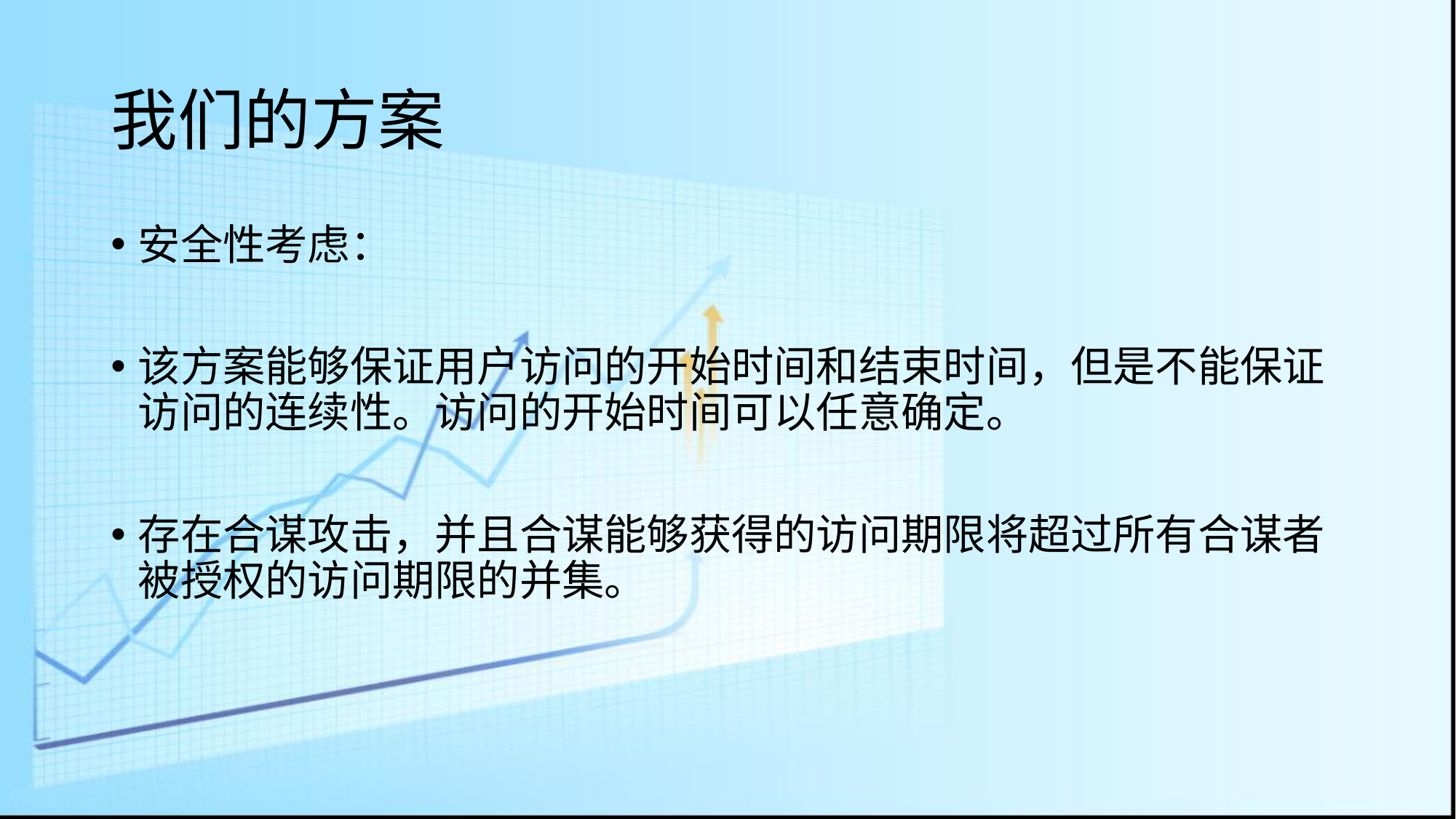

# 我们的方案
安全性考虑：

该方案能够保证用户访问的开始时间和结束时间，但是不能保证访问的连续性。访问的开始时间可以任意确定。

存在合谋攻击，并且合谋能够获得的访问期限将超过所有合谋者被授权的访问期限的并集。